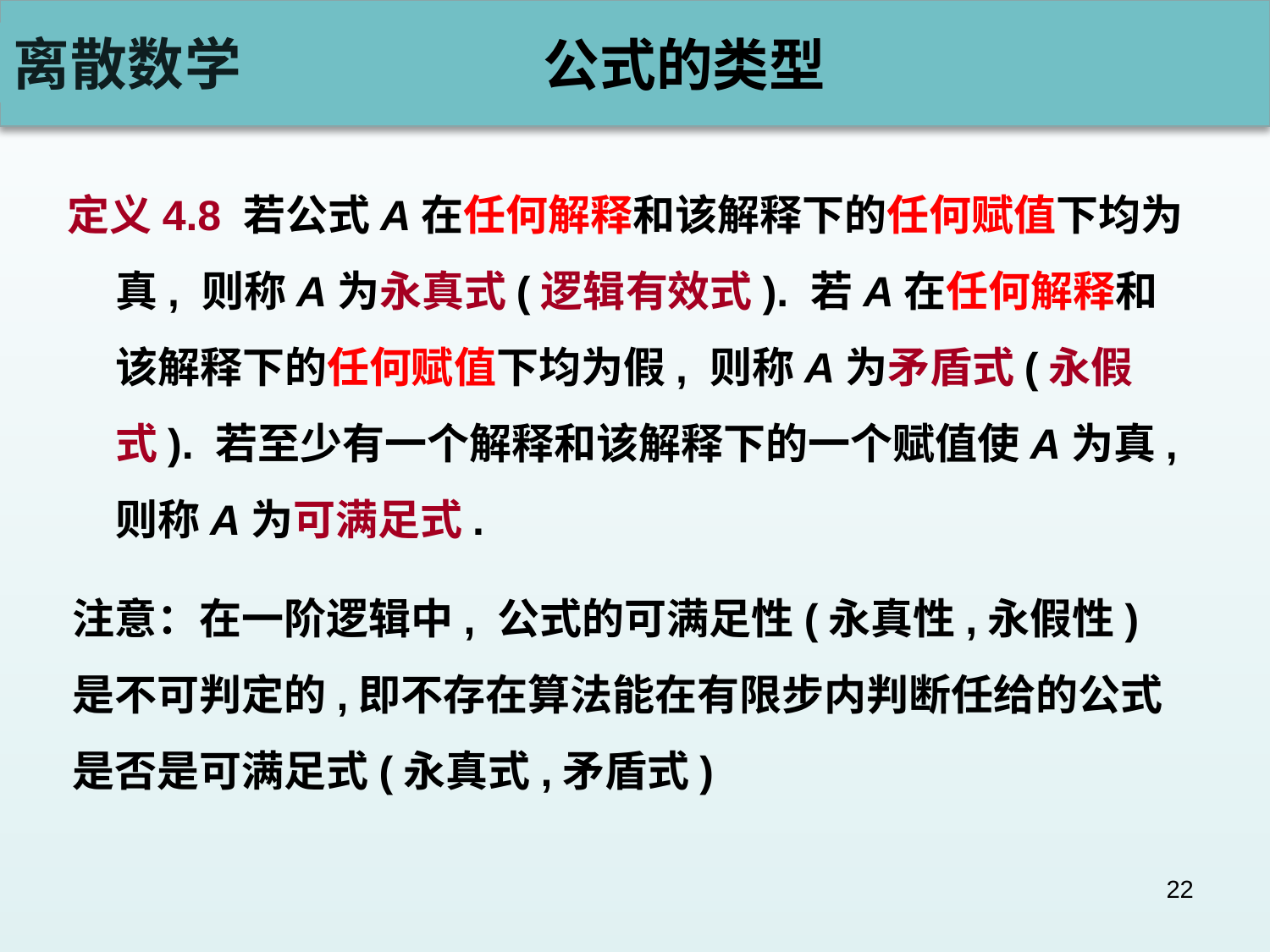

# 公式的类型
定义4.8 若公式A在任何解释和该解释下的任何赋值下均为真, 则称A为永真式(逻辑有效式). 若A在任何解释和该解释下的任何赋值下均为假, 则称A为矛盾式(永假式). 若至少有一个解释和该解释下的一个赋值使A为真, 则称A为可满足式.
注意：在一阶逻辑中, 公式的可满足性(永真性,永假性)是不可判定的,即不存在算法能在有限步内判断任给的公式是否是可满足式(永真式,矛盾式)
22